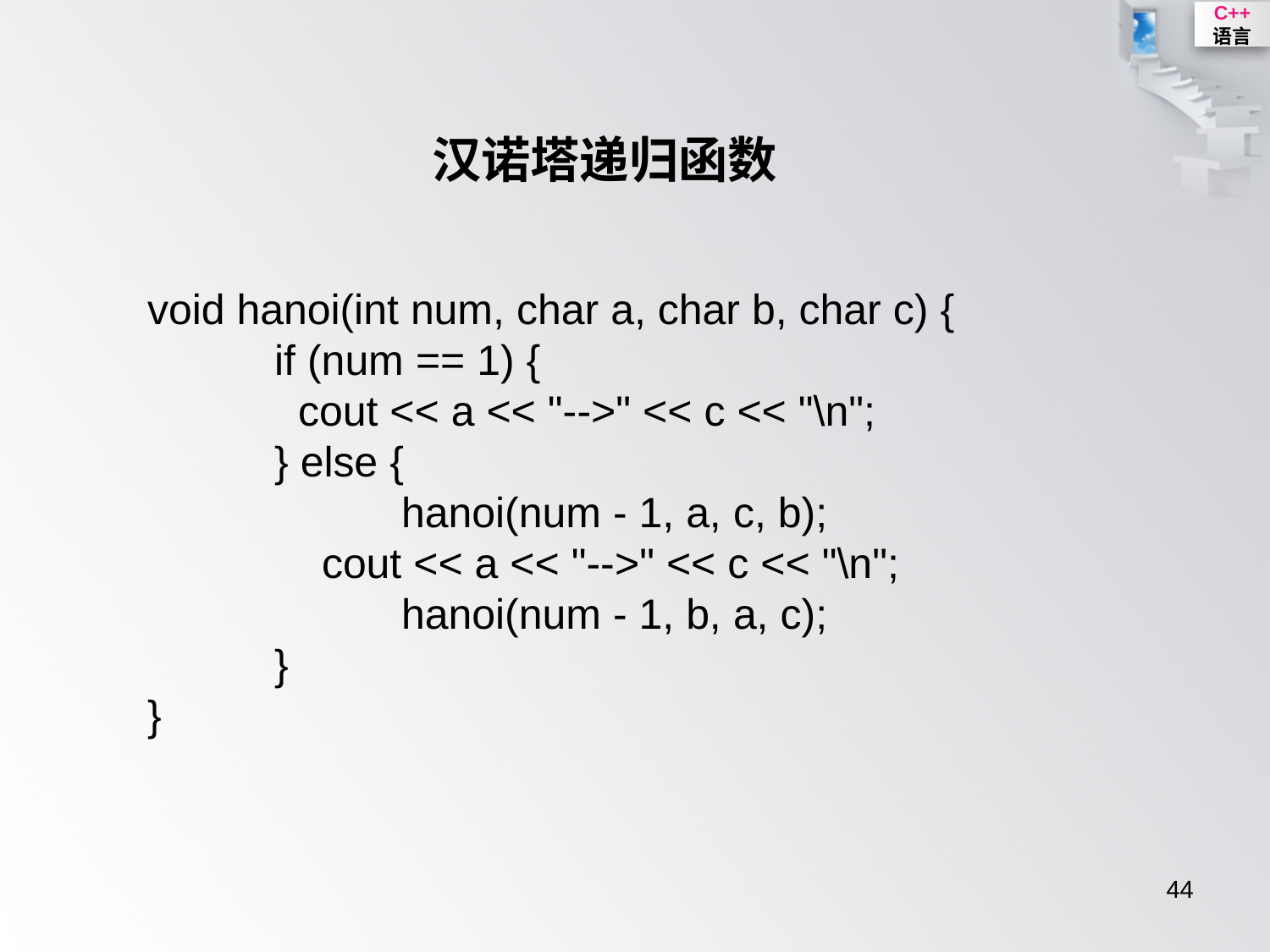

第4章	函数
# 汉诺塔递归函数
void hanoi(int num, char a, char b, char c) {
	if (num == 1) {
	  cout << a << "-->" << c << "\n";
	} else {
		hanoi(num - 1, a, c, b);
	    cout << a << "-->" << c << "\n";
		hanoi(num - 1, b, a, c);
	}
}
44